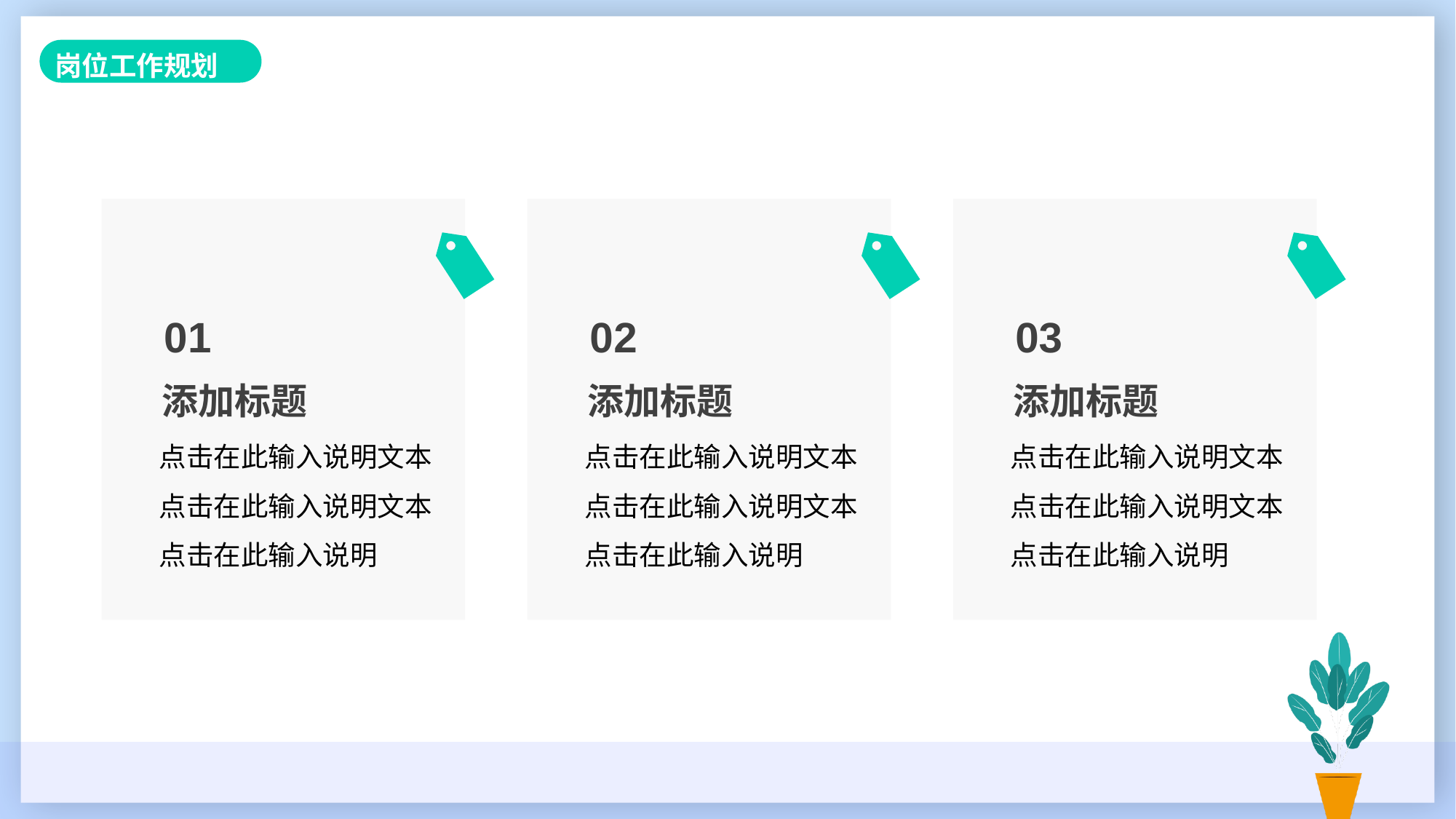

0 1
添加标题
点击在此输入说明文本点击在此输入说明文本点击在此输入说明

0 2
添加标题
点击在此输入说明文本点击在此输入说明文本点击在此输入说明

03
添加标题
点击在此输入说明文本点击在此输入说明文本点击在此输入说明